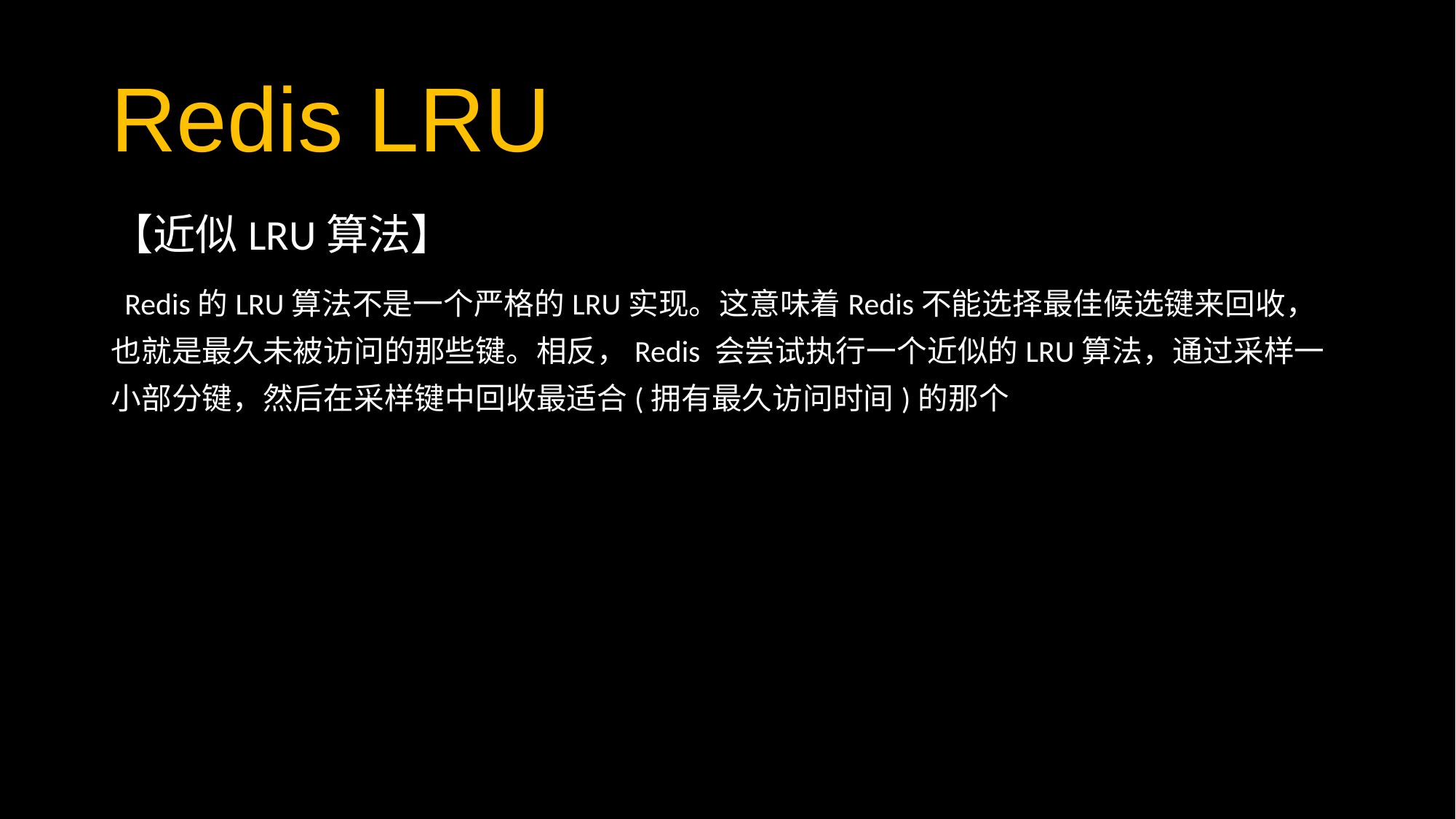

# Redis LRU
【近似LRU算法】
  Redis的LRU算法不是一个严格的LRU实现。这意味着Redis不能选择最佳候选键来回收，也就是最久未被访问的那些键。相反，Redis 会尝试执行一个近似的LRU算法，通过采样一小部分键，然后在采样键中回收最适合(拥有最久访问时间)的那个